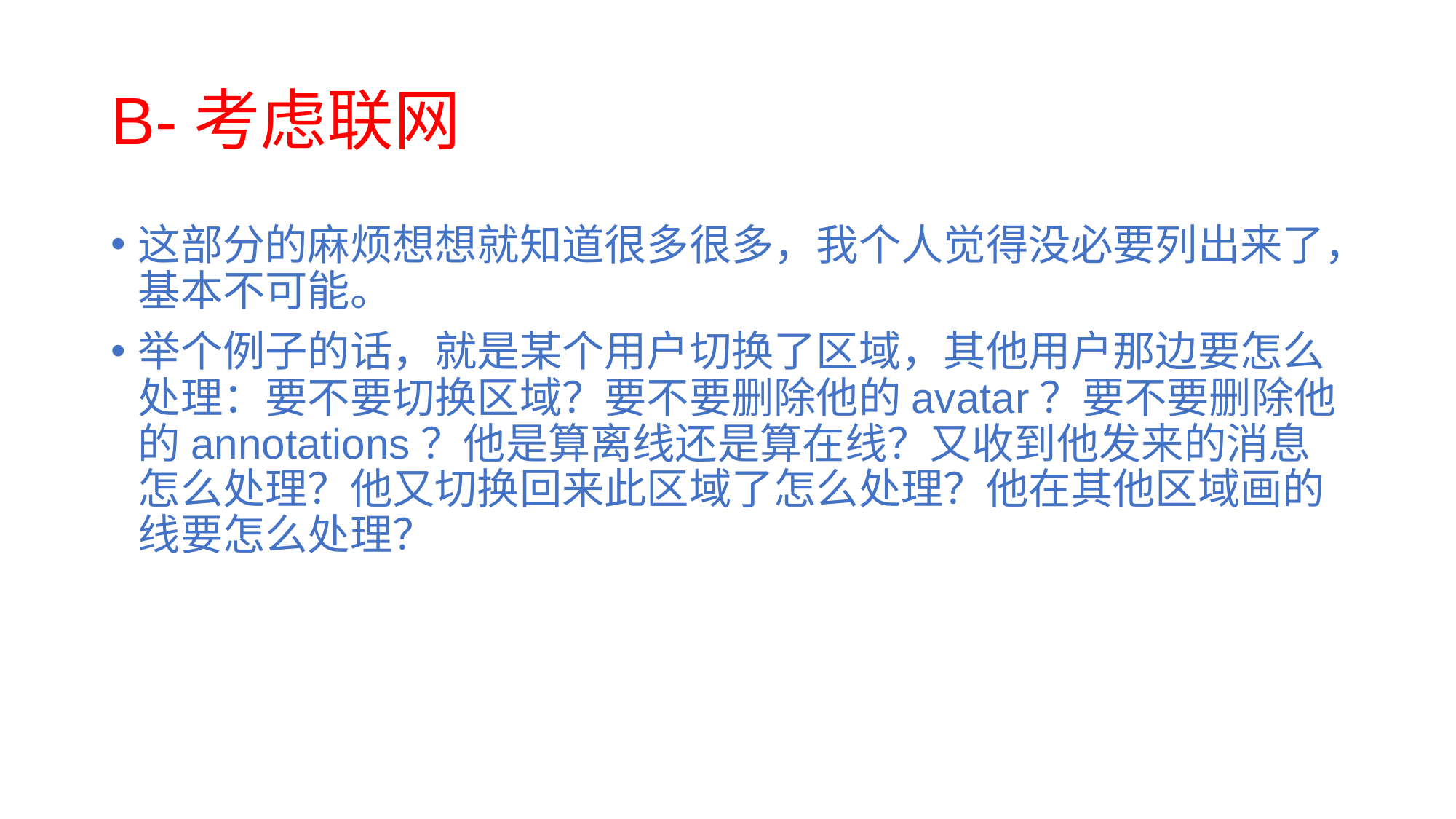

# B-考虑联网
这部分的麻烦想想就知道很多很多，我个人觉得没必要列出来了，基本不可能。
举个例子的话，就是某个用户切换了区域，其他用户那边要怎么处理：要不要切换区域？要不要删除他的avatar？要不要删除他的annotations？他是算离线还是算在线？又收到他发来的消息怎么处理？他又切换回来此区域了怎么处理？他在其他区域画的线要怎么处理？